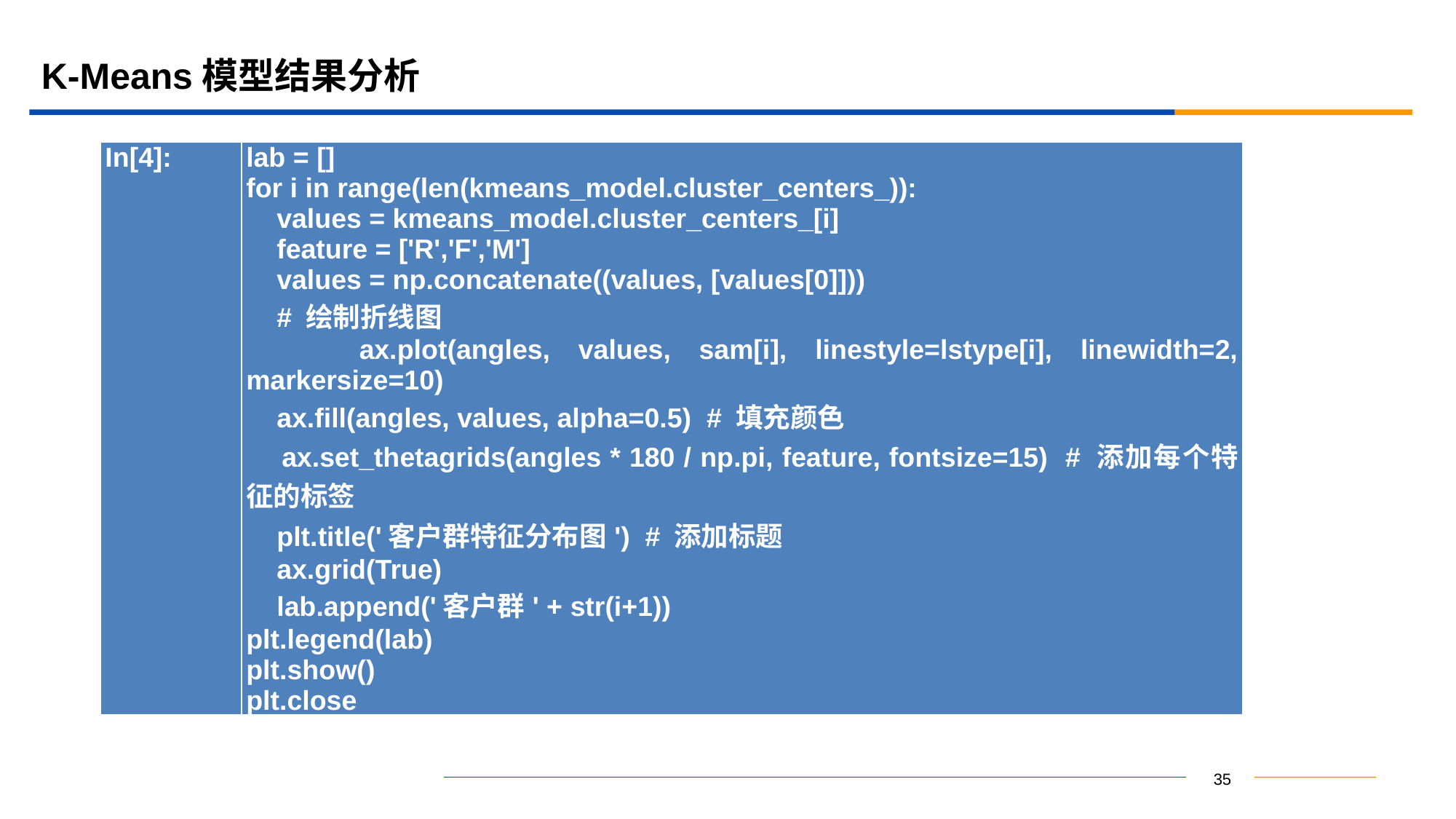

# K-Means模型结果分析
| In[4]: | lab = [] for i in range(len(kmeans\_model.cluster\_centers\_)): values = kmeans\_model.cluster\_centers\_[i] feature = ['R','F','M'] values = np.concatenate((values, [values[0]])) # 绘制折线图 ax.plot(angles, values, sam[i], linestyle=lstype[i], linewidth=2, markersize=10) ax.fill(angles, values, alpha=0.5) # 填充颜色 ax.set\_thetagrids(angles \* 180 / np.pi, feature, fontsize=15) # 添加每个特征的标签 plt.title('客户群特征分布图') # 添加标题 ax.grid(True) lab.append('客户群' + str(i+1)) plt.legend(lab) plt.show() plt.close |
| --- | --- |